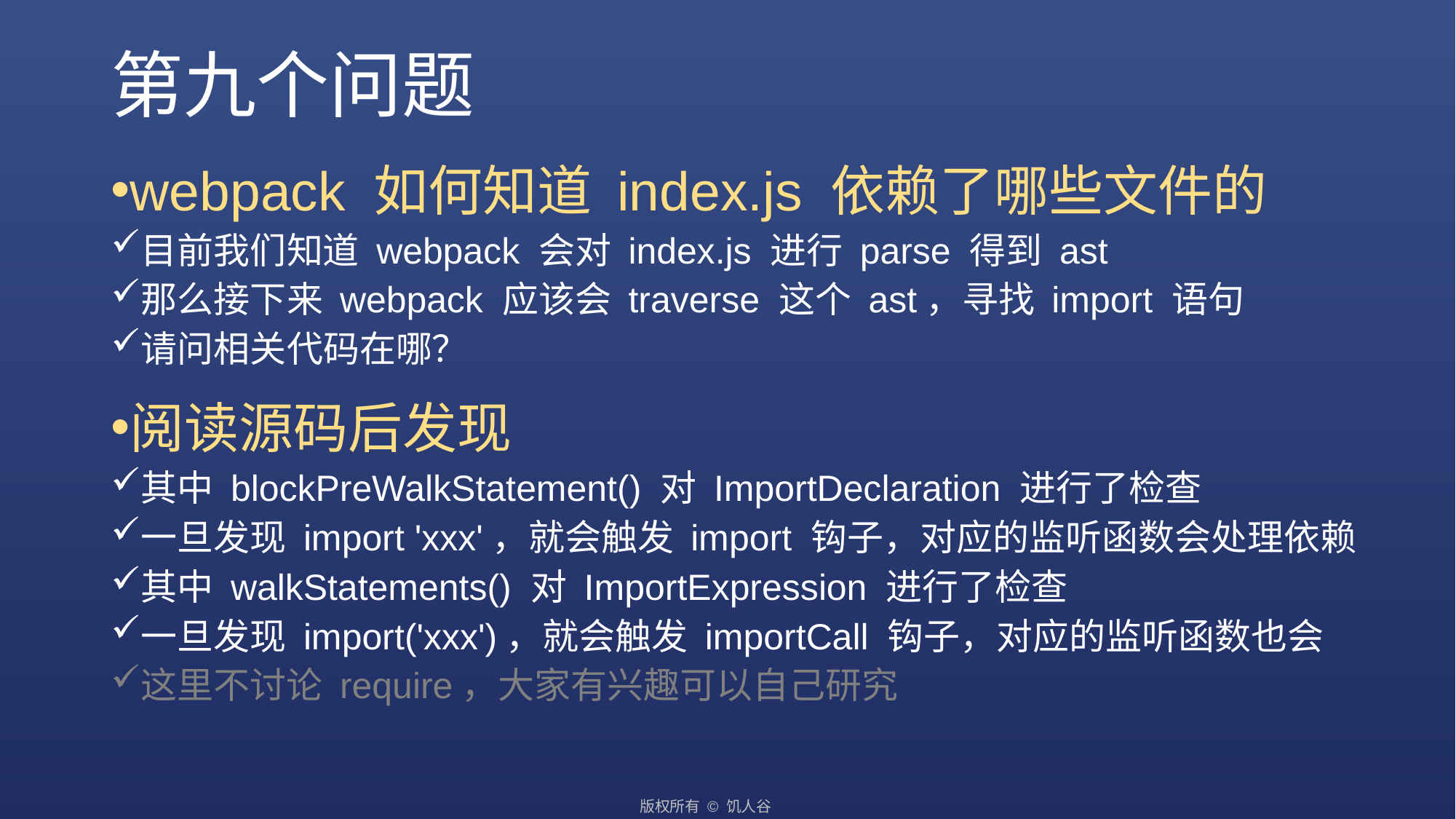

# 第九个问题
webpack 如何知道 index.js 依赖了哪些文件的
目前我们知道 webpack 会对 index.js 进行 parse 得到 ast
那么接下来 webpack 应该会 traverse 这个 ast，寻找 import 语句
请问相关代码在哪？
阅读源码后发现
其中 blockPreWalkStatement() 对 ImportDeclaration 进行了检查
一旦发现 import 'xxx'，就会触发 import 钩子，对应的监听函数会处理依赖
其中 walkStatements() 对 ImportExpression 进行了检查
一旦发现 import('xxx')，就会触发 importCall 钩子，对应的监听函数也会
这里不讨论 require，大家有兴趣可以自己研究